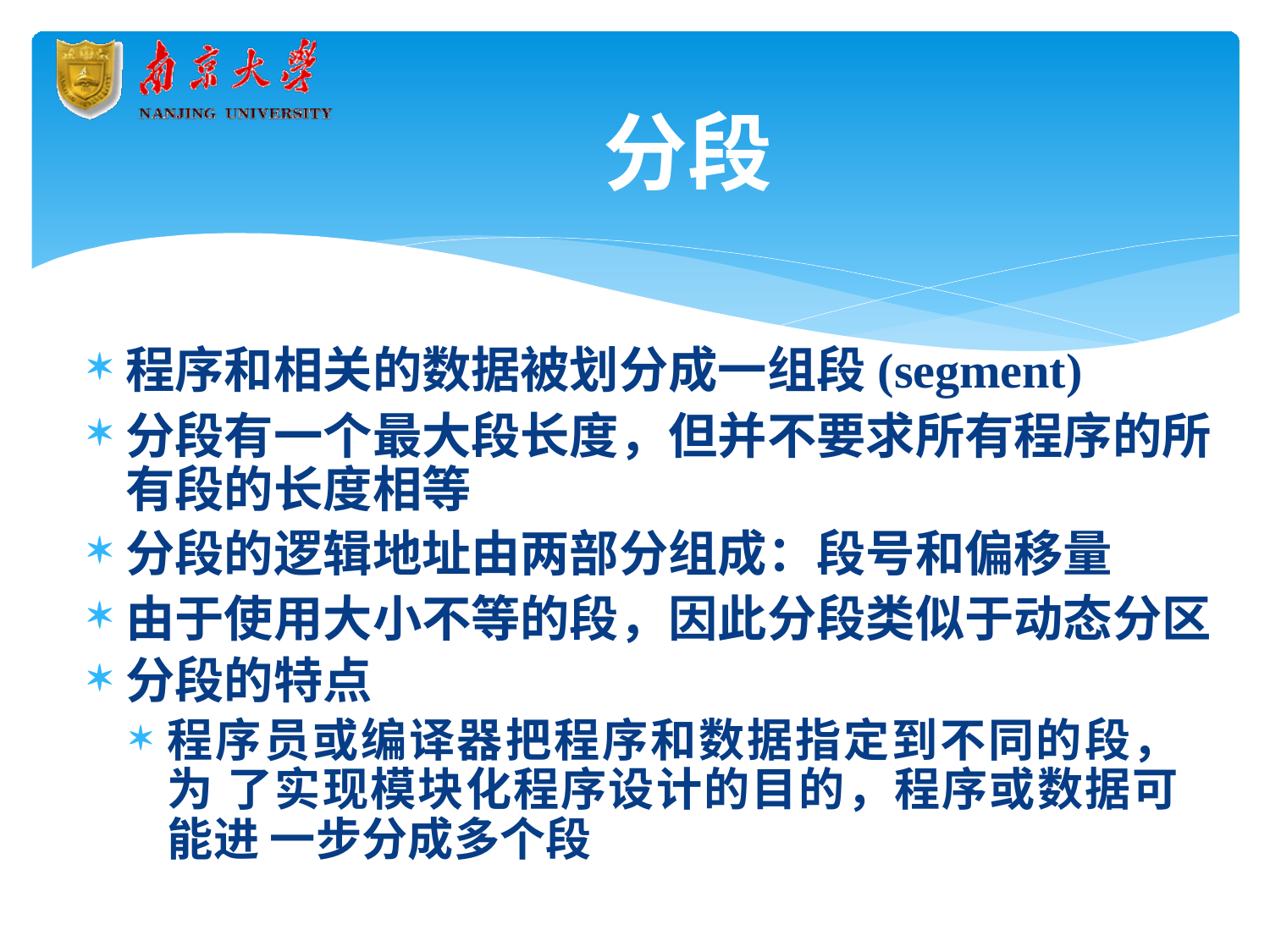

# 分段
程序和相关的数据被划分成一组段(segment)
分段有一个最大段长度，但并不要求所有程序的所 有段的长度相等
分段的逻辑地址由两部分组成：段号和偏移量
由于使用大小不等的段，因此分段类似于动态分区
分段的特点
程序员或编译器把程序和数据指定到不同的段，为 了实现模块化程序设计的目的，程序或数据可能进 一步分成多个段